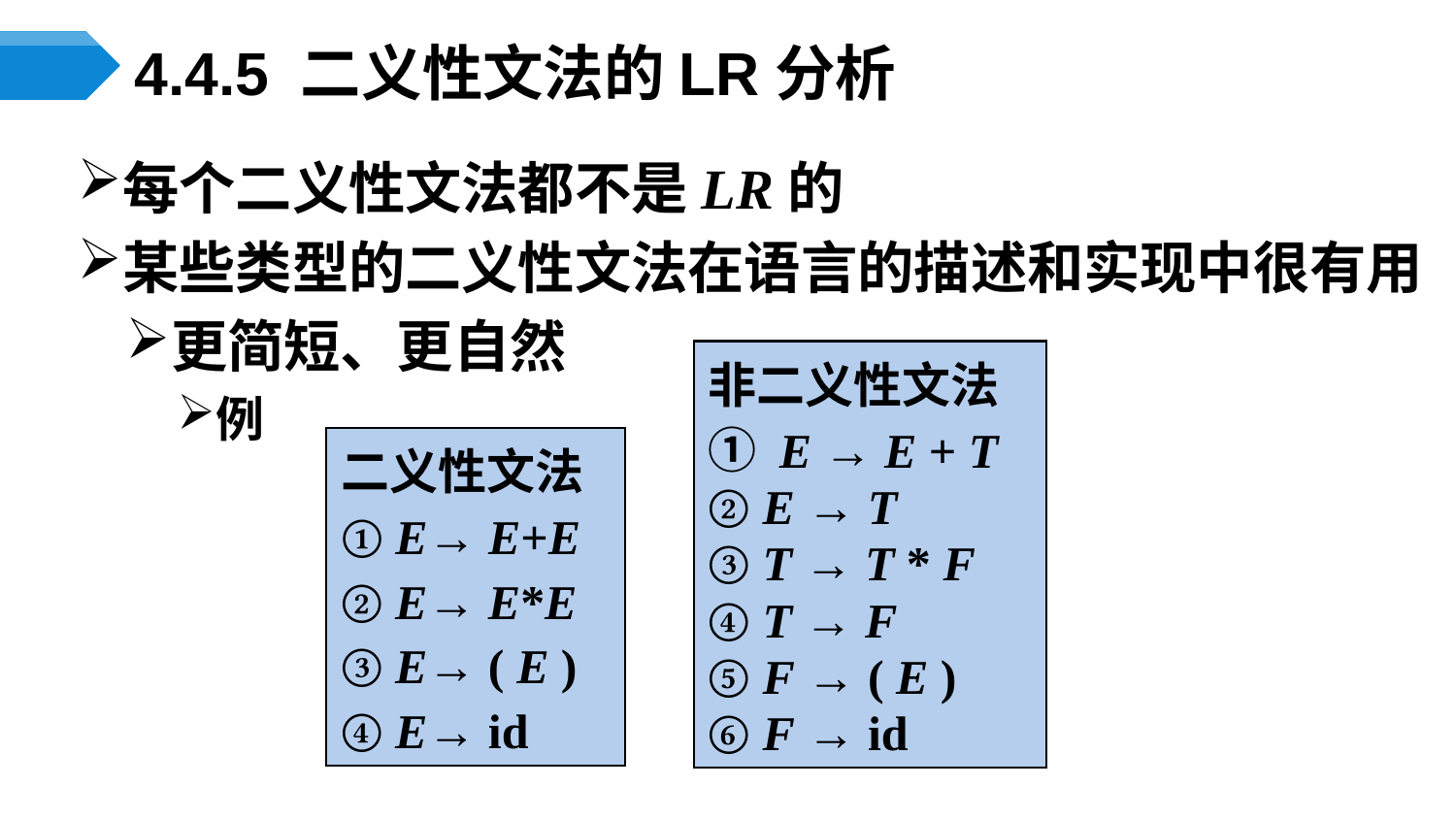

# 4.4.5 二义性文法的LR分析
每个二义性文法都不是LR的
某些类型的二义性文法在语言的描述和实现中很有用
更简短、更自然
例
非二义性文法
① E → E + T
② E → T
③ T → T * F
④ T → F
⑤ F → ( E )
⑥ F → id
二义性文法
① E→ E+E
② E→ E*E
③ E→ ( E )
④ E→ id